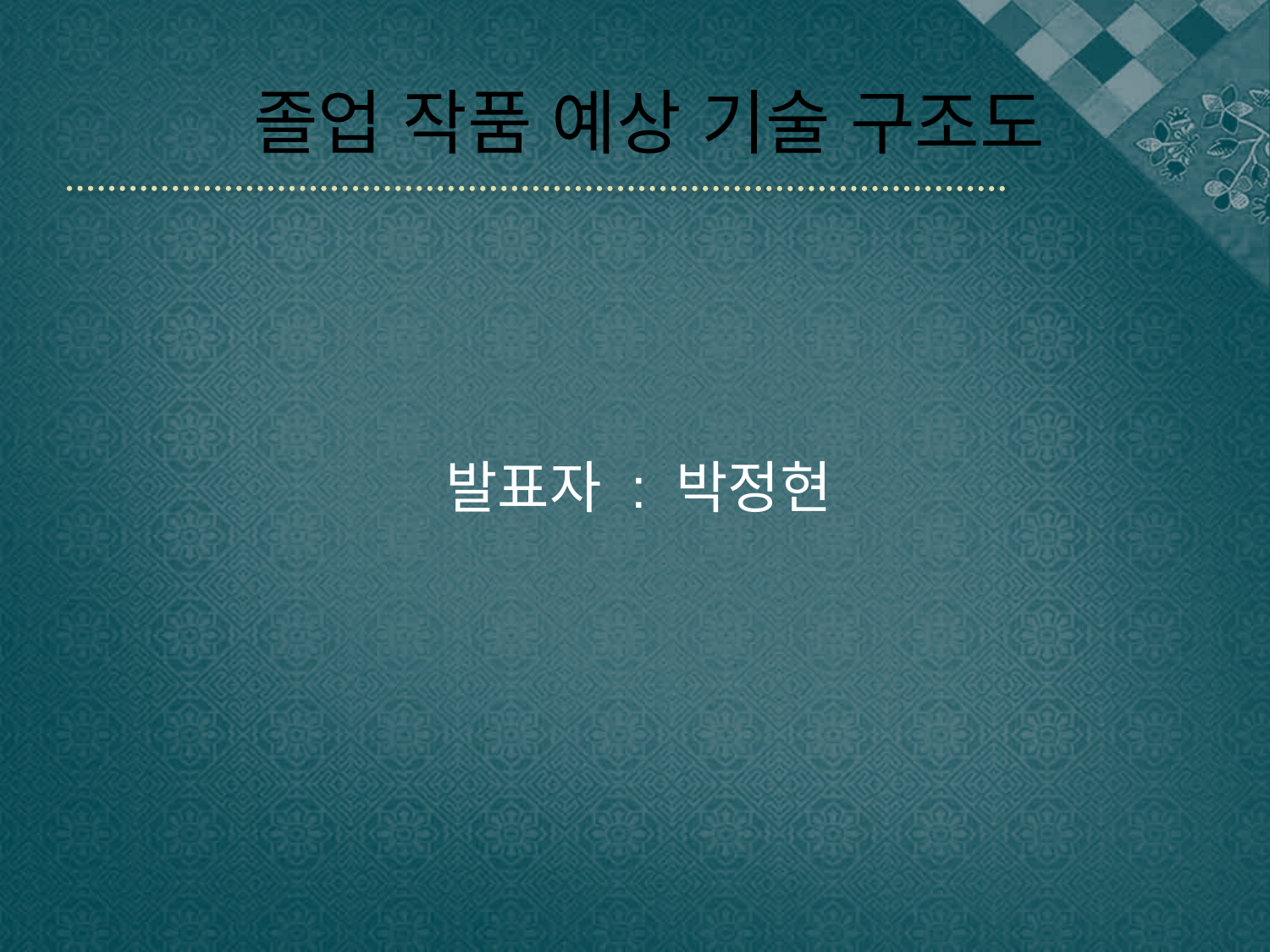

# 졸업 작품 예상 기술 구조도

발표자 : 박정현